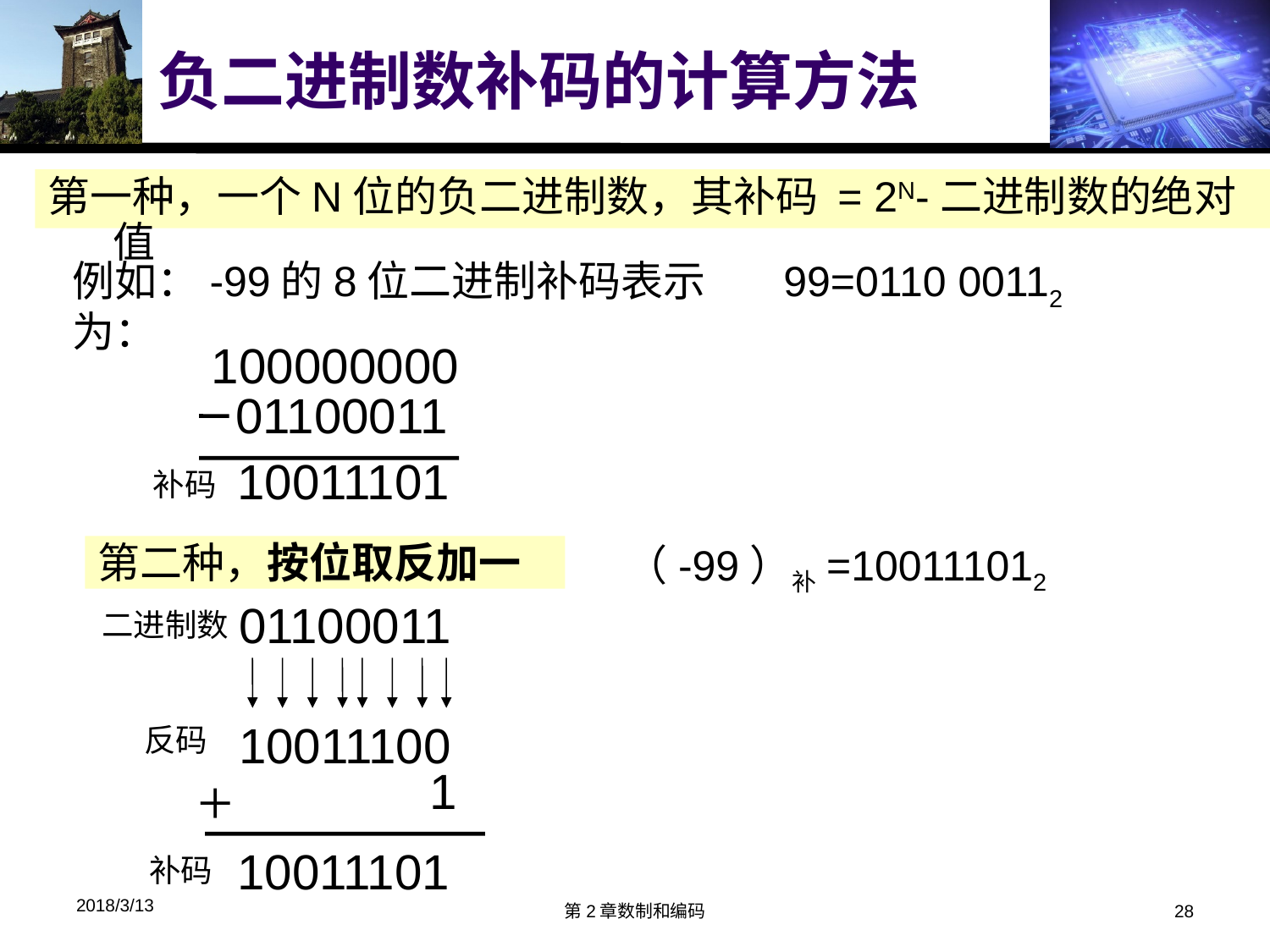

# 负二进制数补码的计算方法
第一种，一个N位的负二进制数，其补码 = 2N-二进制数的绝对值
99=0110 00112
例如：-99的8位二进制补码表示为：
100000000
01100011

10011101
补码

（-99）补=100111012
第二种，按位取反加一
01100011
二进制数

10011100
反码
1
+

10011101
补码
2018/3/13
第2章数制和编码
28